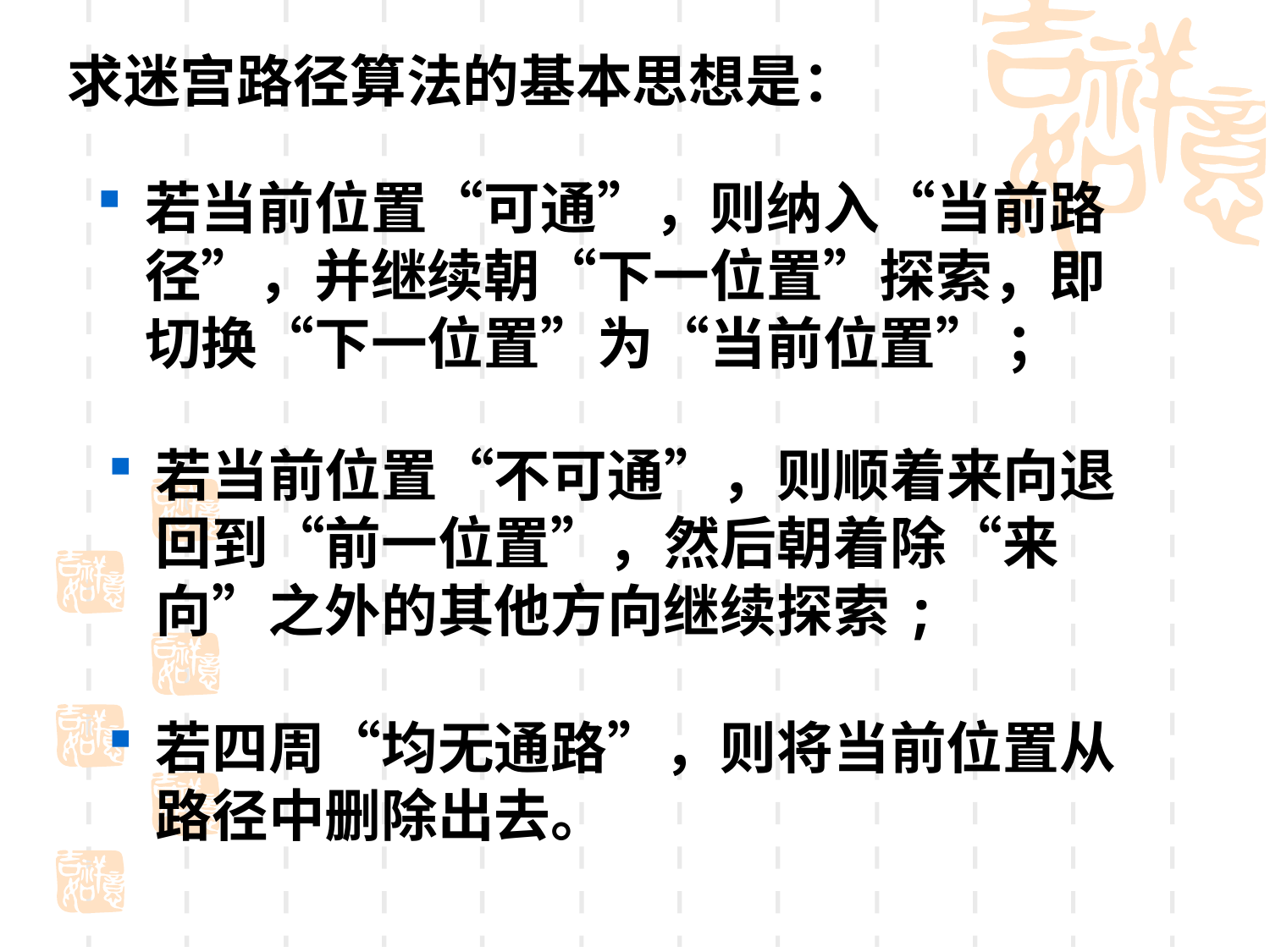

求迷宫路径算法的基本思想是：
若当前位置“可通”，则纳入“当前路径”，并继续朝“下一位置”探索，即切换“下一位置”为“当前位置” ；
若当前位置“不可通”，则顺着来向退回到“前一位置”，然后朝着除“来向”之外的其他方向继续探索;
若四周“均无通路”，则将当前位置从路径中删除出去。